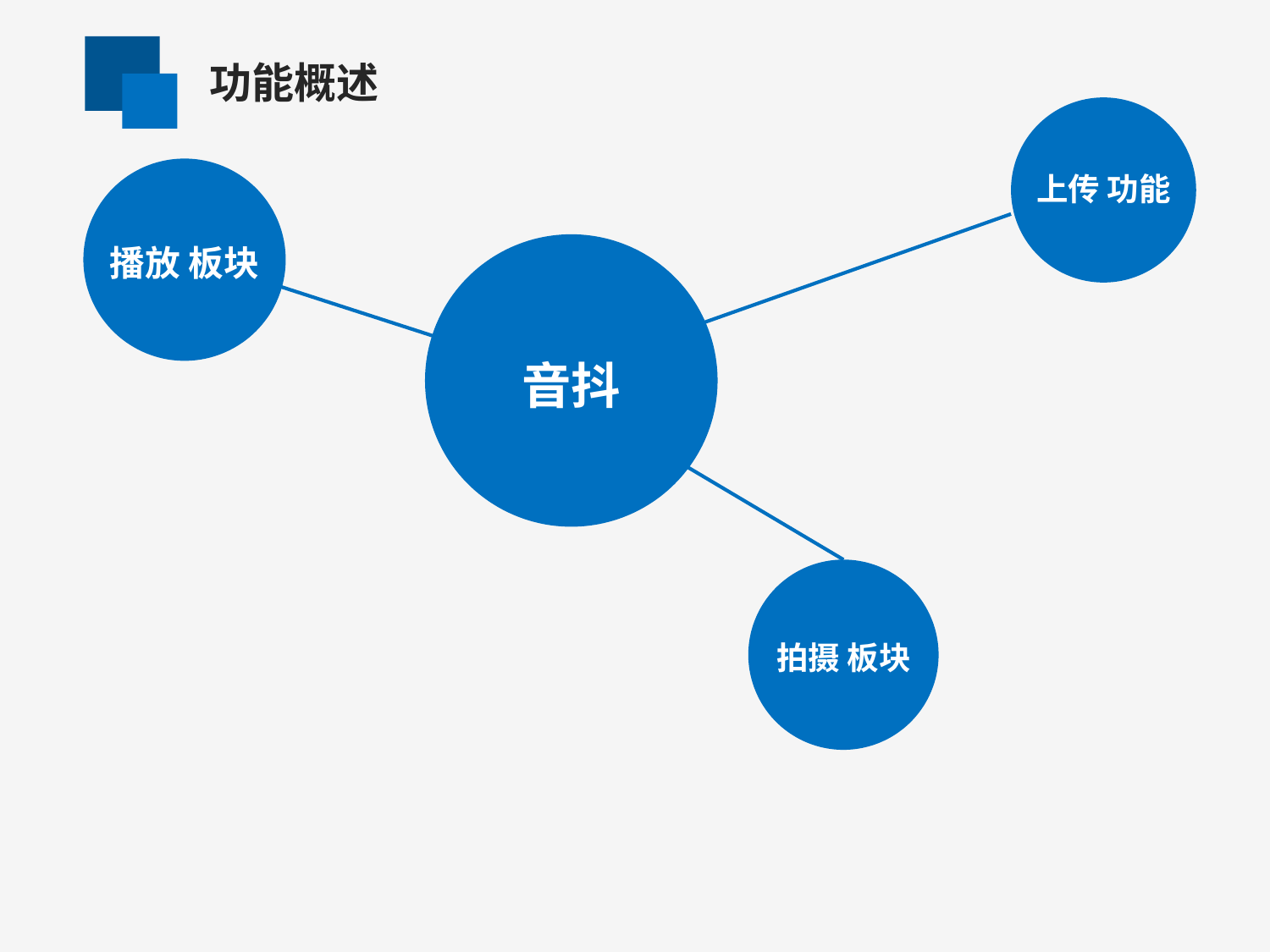

功能概述

上传 功能

播放 板块

音抖

拍摄 板块